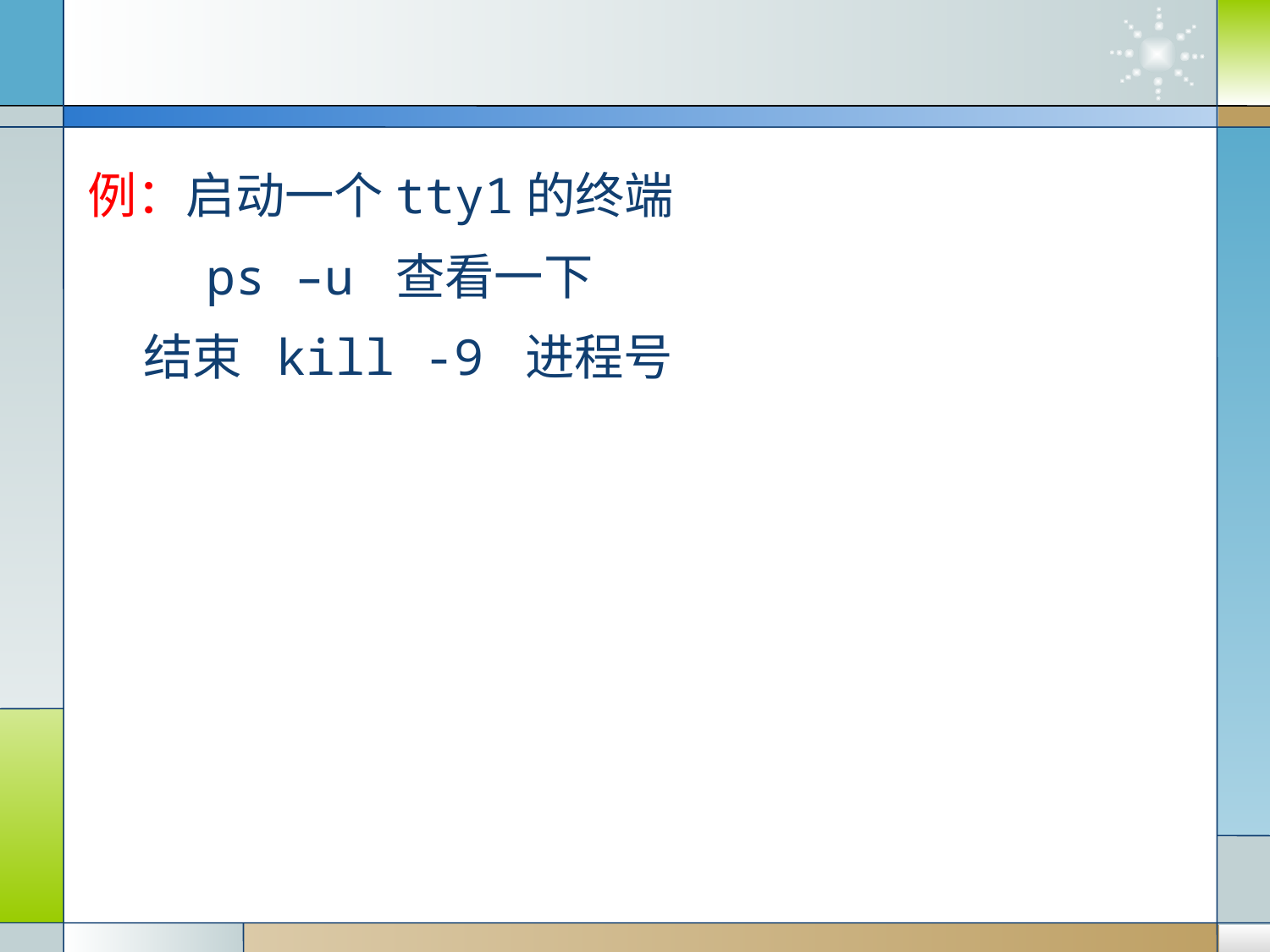

#
例：启动一个tty1的终端
    ps –u 查看一下
    结束  kill -9 进程号
107